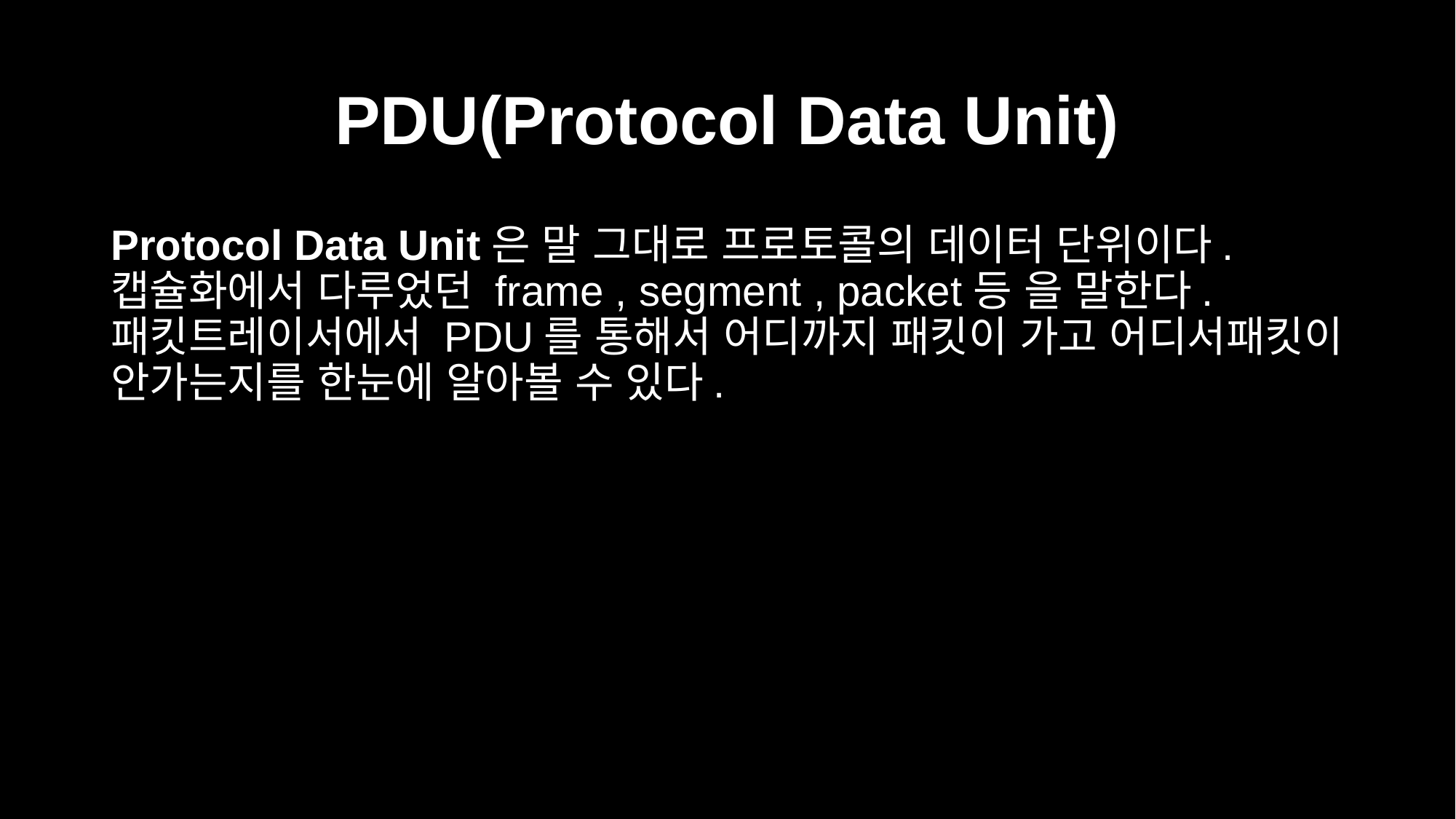

# PDU(Protocol Data Unit)
Protocol Data Unit은 말 그대로 프로토콜의 데이터 단위이다. 캡슐화에서 다루었던 frame , segment , packet등 을 말한다.
패킷트레이서에서 PDU를 통해서 어디까지 패킷이 가고 어디서패킷이 안가는지를 한눈에 알아볼 수 있다.